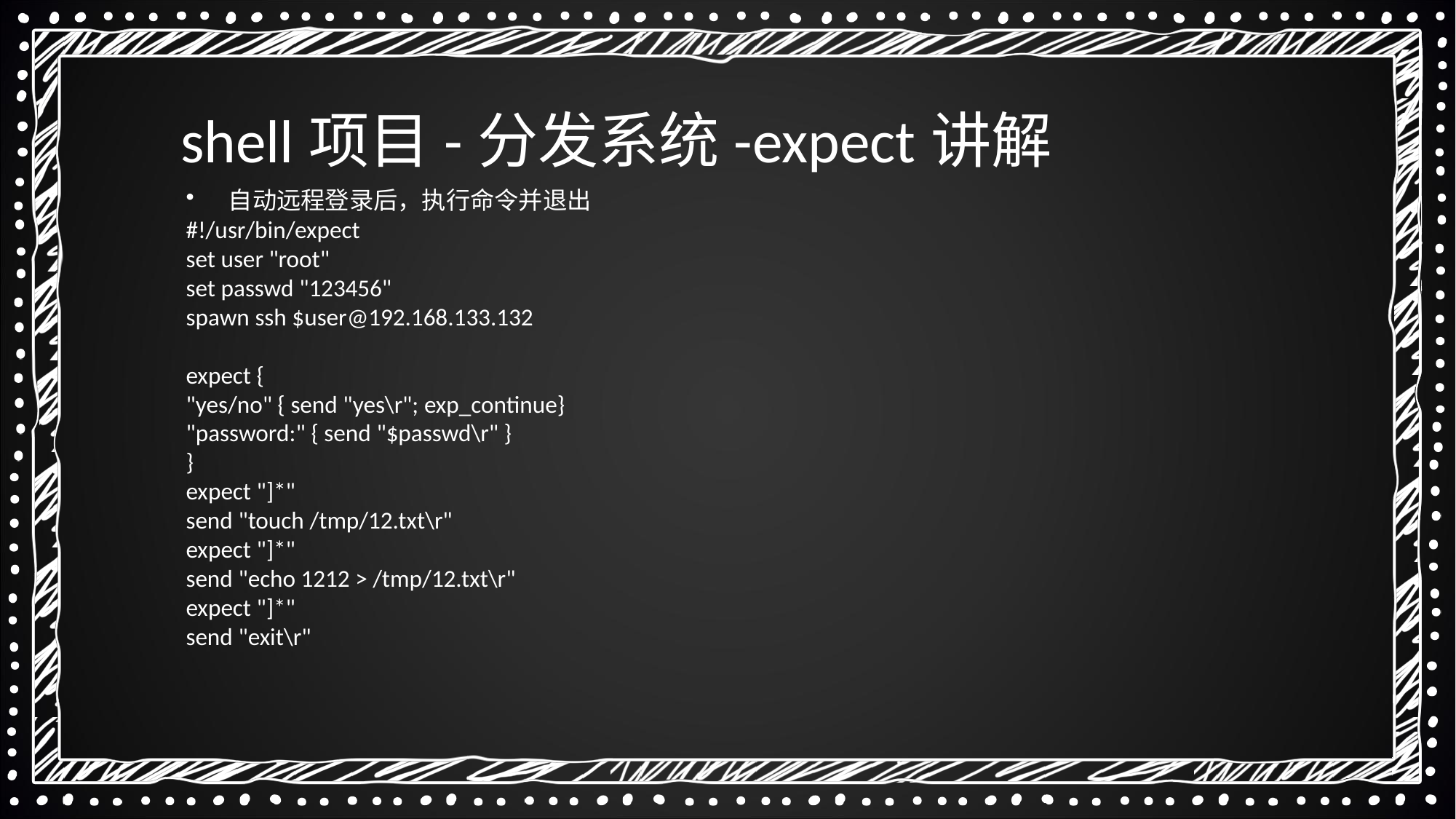

shell项目-分发系统-expect讲解
  自动远程登录后，执行命令并退出
#!/usr/bin/expect
set user "root"
set passwd "123456"
spawn ssh $user@192.168.133.132

expect {
"yes/no" { send "yes\r"; exp_continue}
"password:" { send "$passwd\r" }
}
expect "]*"
send "touch /tmp/12.txt\r"
expect "]*"
send "echo 1212 > /tmp/12.txt\r"
expect "]*"
send "exit\r"